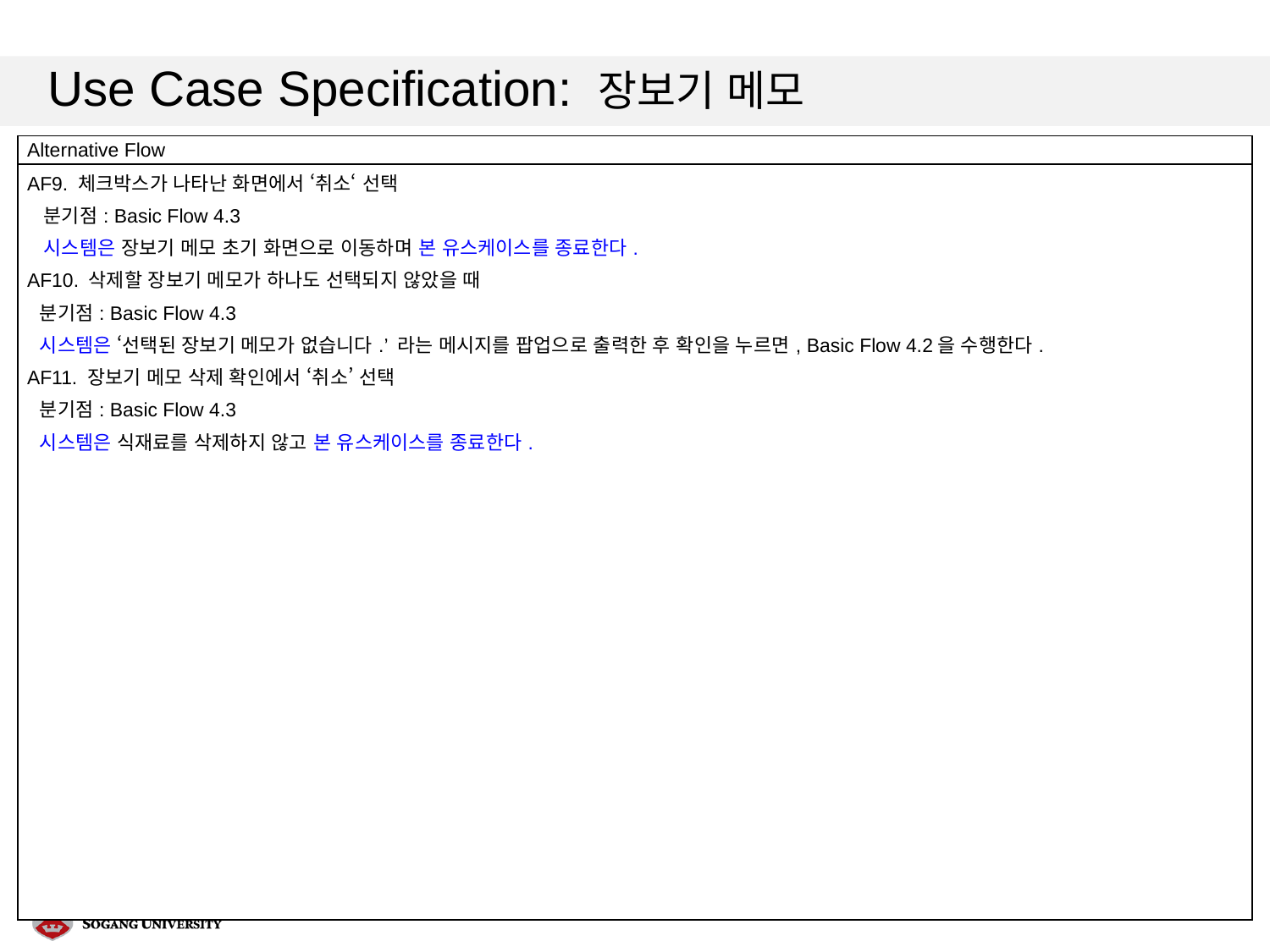

# Use Case Specification: 장보기 메모
| Alternative Flow |
| --- |
| AF9. 체크박스가 나타난 화면에서 ‘취소‘ 선택 분기점: Basic Flow 4.3 시스템은 장보기 메모 초기 화면으로 이동하며 본 유스케이스를 종료한다. AF10. 삭제할 장보기 메모가 하나도 선택되지 않았을 때 분기점: Basic Flow 4.3 시스템은 ‘선택된 장보기 메모가 없습니다.’ 라는 메시지를 팝업으로 출력한 후 확인을 누르면, Basic Flow 4.2을 수행한다. AF11. 장보기 메모 삭제 확인에서 ‘취소’ 선택 분기점: Basic Flow 4.3 시스템은 식재료를 삭제하지 않고 본 유스케이스를 종료한다. |